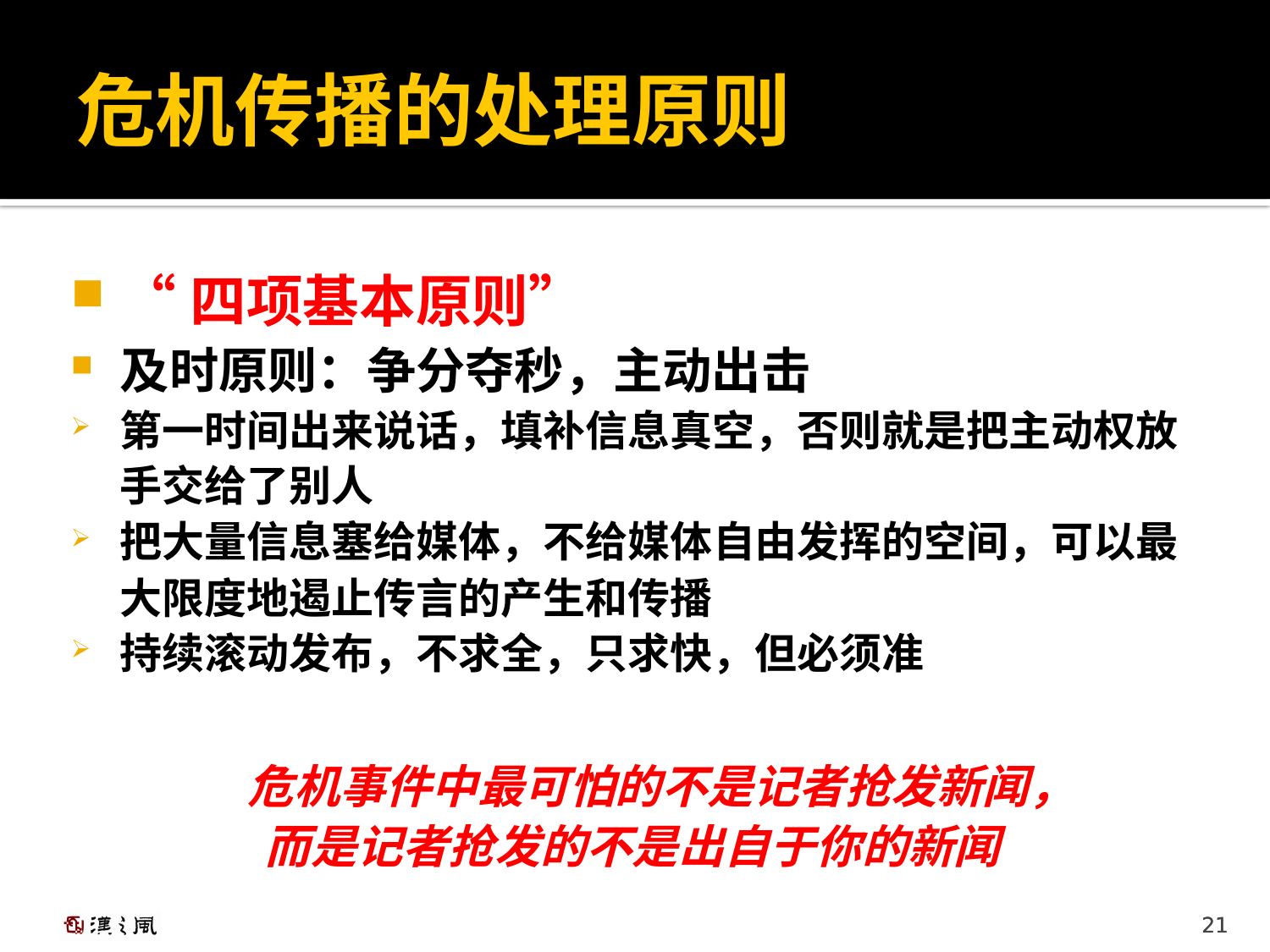

“四项基本原则”
及时原则：争分夺秒，主动出击
第一时间出来说话，填补信息真空，否则就是把主动权放手交给了别人
把大量信息塞给媒体，不给媒体自由发挥的空间，可以最大限度地遏止传言的产生和传播
持续滚动发布，不求全，只求快，但必须准

     危机事件中最可怕的不是记者抢发新闻，
而是记者抢发的不是出自于你的新闻
危机传播的处理原则
21
21